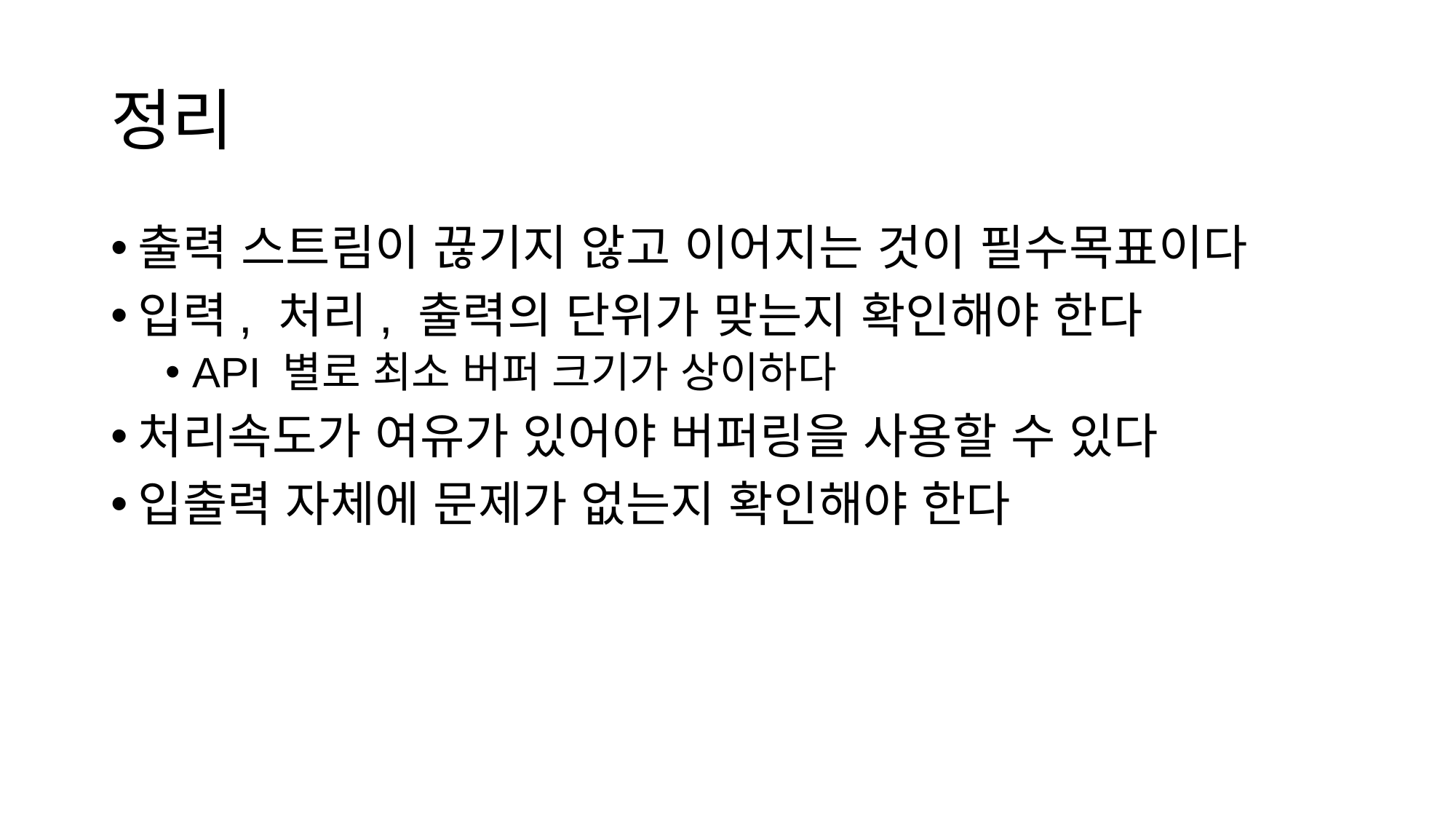

# 정리
출력 스트림이 끊기지 않고 이어지는 것이 필수목표이다
입력, 처리, 출력의 단위가 맞는지 확인해야 한다
API 별로 최소 버퍼 크기가 상이하다
처리속도가 여유가 있어야 버퍼링을 사용할 수 있다
입출력 자체에 문제가 없는지 확인해야 한다